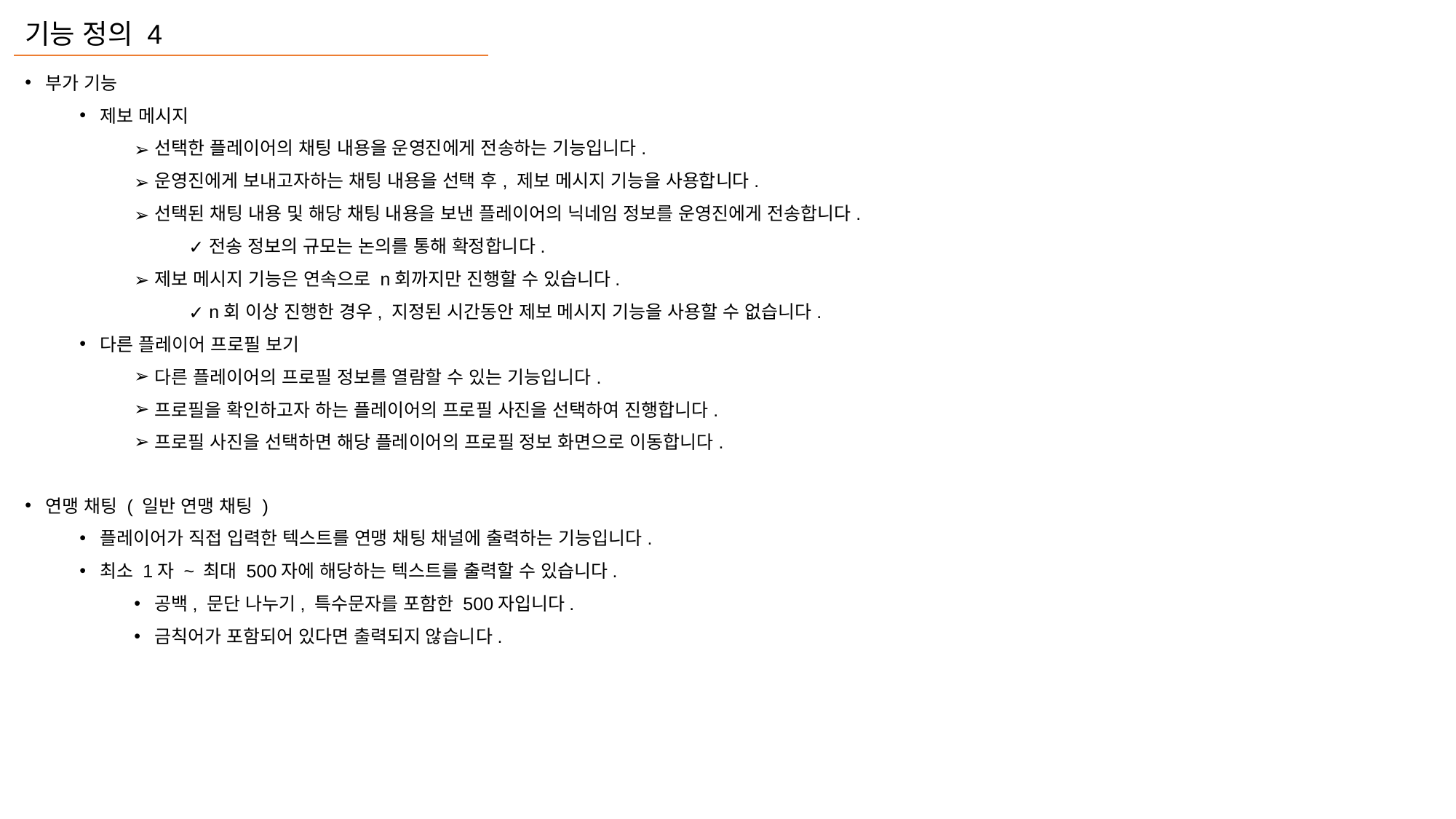

기능 정의 4
부가 기능
제보 메시지
선택한 플레이어의 채팅 내용을 운영진에게 전송하는 기능입니다.
운영진에게 보내고자하는 채팅 내용을 선택 후, 제보 메시지 기능을 사용합니다.
선택된 채팅 내용 및 해당 채팅 내용을 보낸 플레이어의 닉네임 정보를 운영진에게 전송합니다.
전송 정보의 규모는 논의를 통해 확정합니다.
제보 메시지 기능은 연속으로 n회까지만 진행할 수 있습니다.
n회 이상 진행한 경우, 지정된 시간동안 제보 메시지 기능을 사용할 수 없습니다.
다른 플레이어 프로필 보기
다른 플레이어의 프로필 정보를 열람할 수 있는 기능입니다.
프로필을 확인하고자 하는 플레이어의 프로필 사진을 선택하여 진행합니다.
프로필 사진을 선택하면 해당 플레이어의 프로필 정보 화면으로 이동합니다.
연맹 채팅 ( 일반 연맹 채팅 )
플레이어가 직접 입력한 텍스트를 연맹 채팅 채널에 출력하는 기능입니다.
최소 1자 ~ 최대 500자에 해당하는 텍스트를 출력할 수 있습니다.
공백, 문단 나누기, 특수문자를 포함한 500자입니다.
금칙어가 포함되어 있다면 출력되지 않습니다.